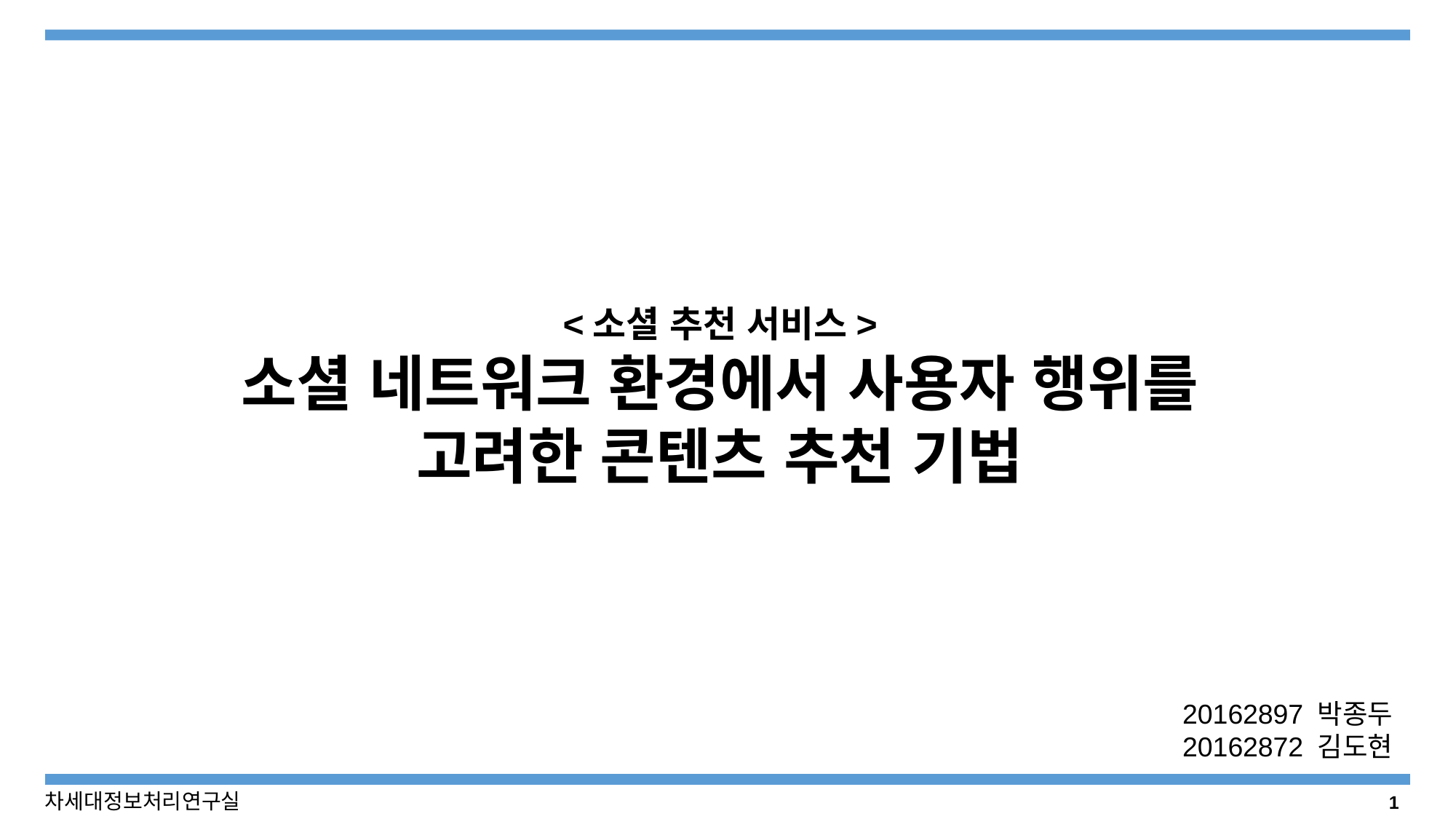

<소셜 추천 서비스>
소셜 네트워크 환경에서 사용자 행위를 고려한 콘텐츠 추천 기법
20162897 박종두
20162872 김도현
1